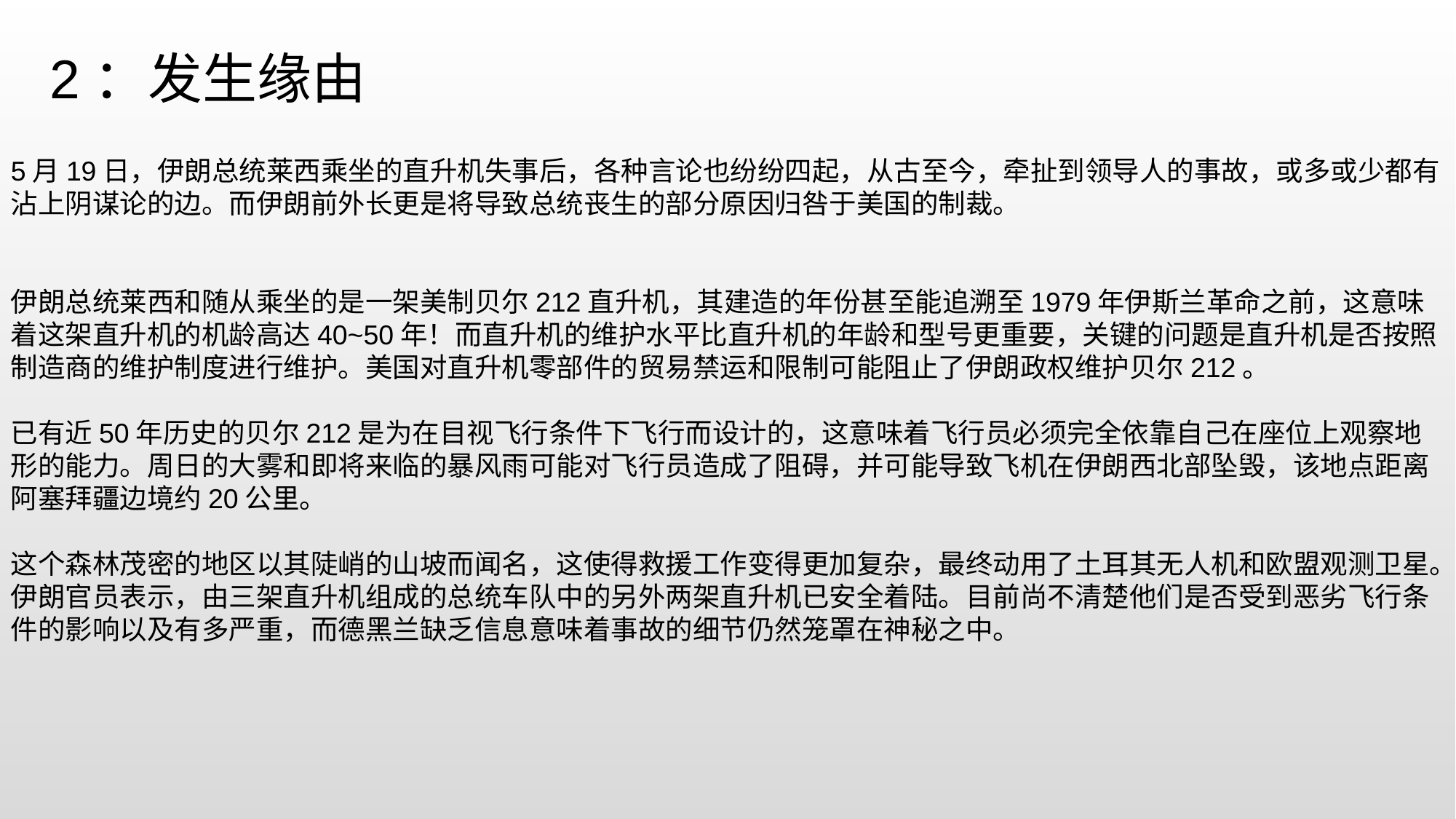

2：发生缘由
#
5月19日，伊朗总统莱西乘坐的直升机失事后，各种言论也纷纷四起，从古至今，牵扯到领导人的事故，或多或少都有沾上阴谋论的边。而伊朗前外长更是将导致总统丧生的部分原因归咎于美国的制裁。

伊朗总统莱西和随从乘坐的是一架美制贝尔212直升机，其建造的年份甚至能追溯至1979年伊斯兰革命之前，这意味着这架直升机的机龄高达40~50年！而直升机的维护水平比直升机的年龄和型号更重要，关键的问题是直升机是否按照制造商的维护制度进行维护。美国对直升机零部件的贸易禁运和限制可能阻止了伊朗政权维护贝尔212。

已有近50年历史的贝尔212是为在目视飞行条件下飞行而设计的，这意味着飞行员必须完全依靠自己在座位上观察地形的能力。周日的大雾和即将来临的暴风雨可能对飞行员造成了阻碍，并可能导致飞机在伊朗西北部坠毁，该地点距离阿塞拜疆边境约20公里。

这个森林茂密的地区以其陡峭的山坡而闻名，这使得救援工作变得更加复杂，最终动用了土耳其无人机和欧盟观测卫星。伊朗官员表示，由三架直升机组成的总统车队中的另外两架直升机已安全着陆。目前尚不清楚他们是否受到恶劣飞行条件的影响以及有多严重，而德黑兰缺乏信息意味着事故的细节仍然笼罩在神秘之中。